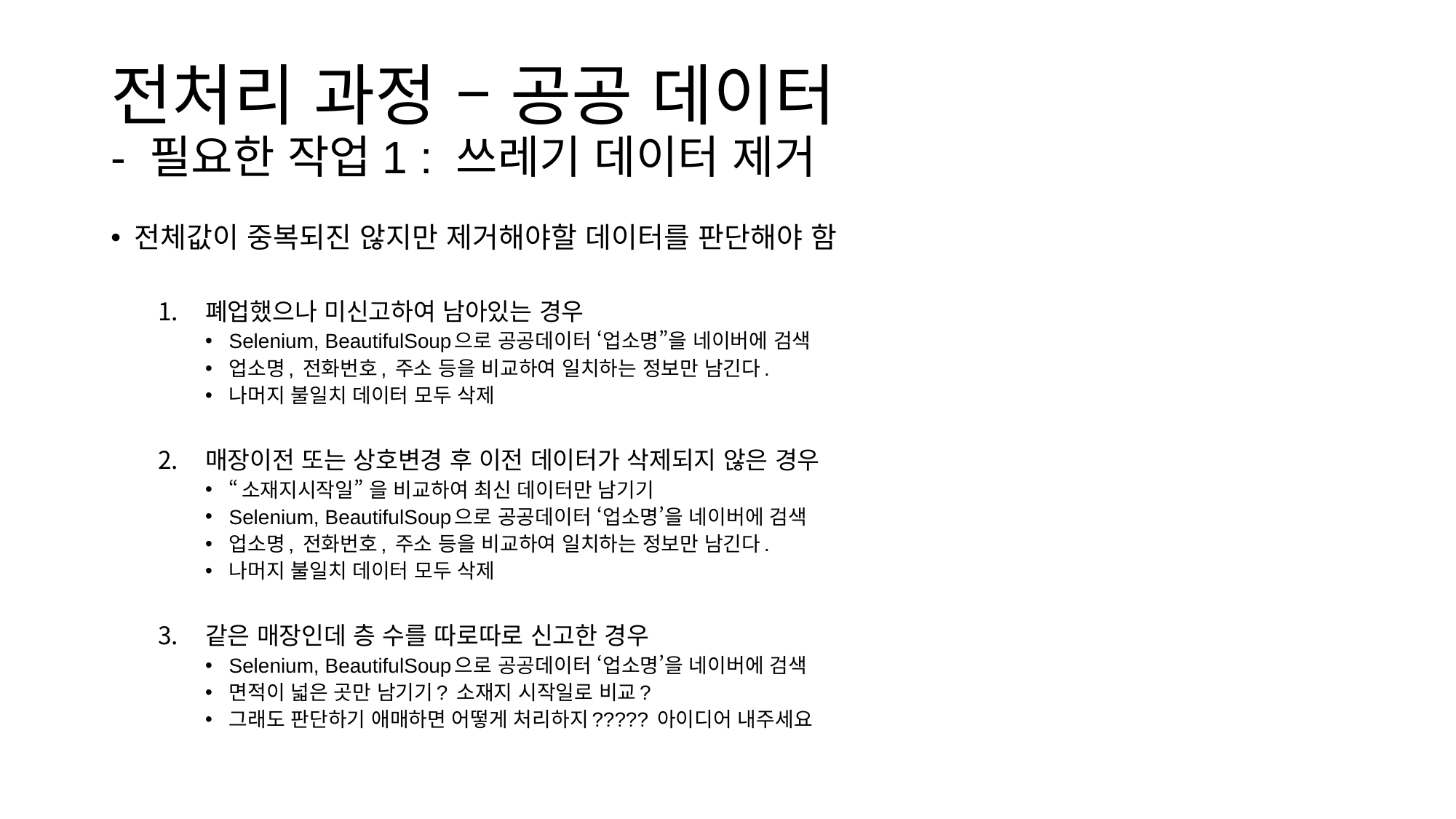

# 전처리 과정 – 공공 데이터 - 필요한 작업1 : 쓰레기 데이터 제거
전체값이 중복되진 않지만 제거해야할 데이터를 판단해야 함

폐업했으나 미신고하여 남아있는 경우
Selenium, BeautifulSoup으로 공공데이터 ‘업소명”을 네이버에 검색
업소명, 전화번호, 주소 등을 비교하여 일치하는 정보만 남긴다.
나머지 불일치 데이터 모두 삭제

매장이전 또는 상호변경 후 이전 데이터가 삭제되지 않은 경우
“소재지시작일” 을 비교하여 최신 데이터만 남기기
Selenium, BeautifulSoup으로 공공데이터 ‘업소명’을 네이버에 검색
업소명, 전화번호, 주소 등을 비교하여 일치하는 정보만 남긴다.
나머지 불일치 데이터 모두 삭제

같은 매장인데 층 수를 따로따로 신고한 경우
Selenium, BeautifulSoup으로 공공데이터 ‘업소명’을 네이버에 검색
면적이 넓은 곳만 남기기? 소재지 시작일로 비교?
그래도 판단하기 애매하면 어떻게 처리하지????? 아이디어 내주세요